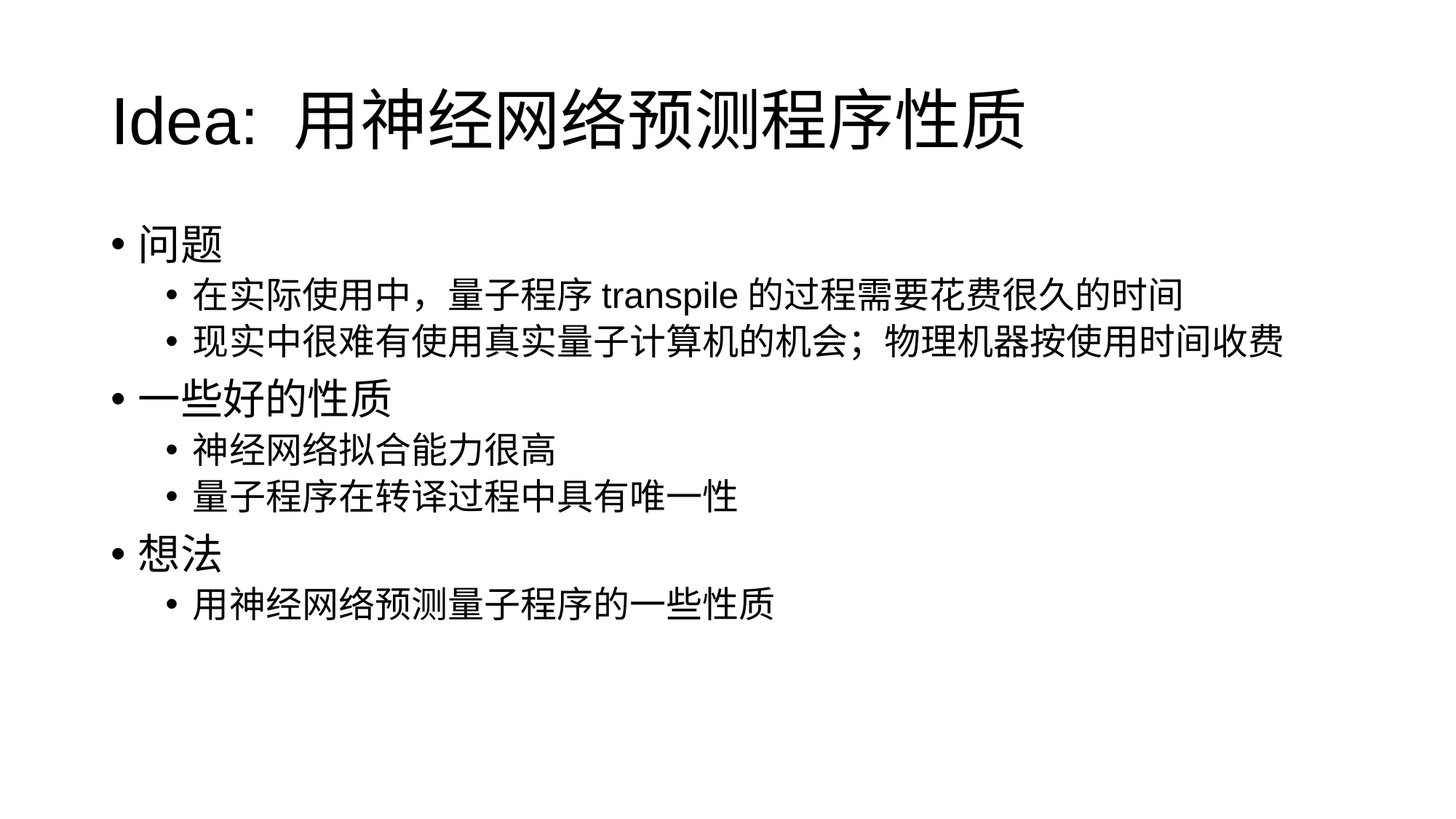

# Idea: 用神经网络预测程序性质
问题
在实际使用中，量子程序transpile的过程需要花费很久的时间
现实中很难有使用真实量子计算机的机会；物理机器按使用时间收费
一些好的性质
神经网络拟合能力很高
量子程序在转译过程中具有唯一性
想法
用神经网络预测量子程序的一些性质